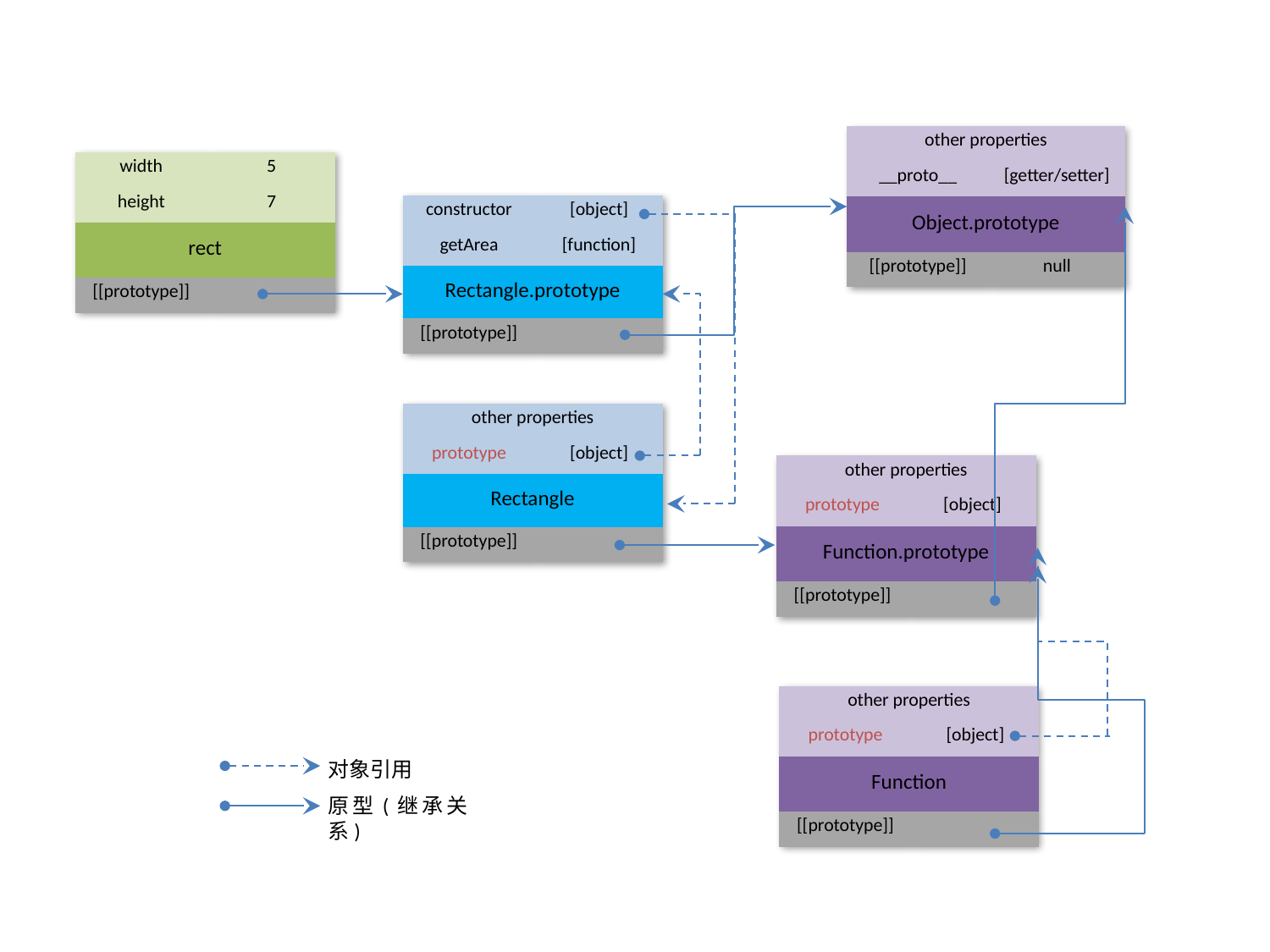

| other properties |  |
| --- | --- |
| \_\_proto\_\_ | [getter/setter] |
| Object.prototype |  |
| [[prototype]] | null |
| width | 5 |
| --- | --- |
| height | 7 |
| rect |  |
| [[prototype]] |  |
| constructor | [object] |
| --- | --- |
| getArea | [function] |
| Rectangle.prototype |  |
| [[prototype]] |  |
| other properties |  |
| --- | --- |
| prototype | [object] |
| Rectangle |  |
| [[prototype]] |  |
| other properties |  |
| --- | --- |
| prototype | [object] |
| Function.prototype |  |
| [[prototype]] |  |
| other properties |  |
| --- | --- |
| prototype | [object] |
| Function |  |
| [[prototype]] |  |
对象引用
原型(继承关系)